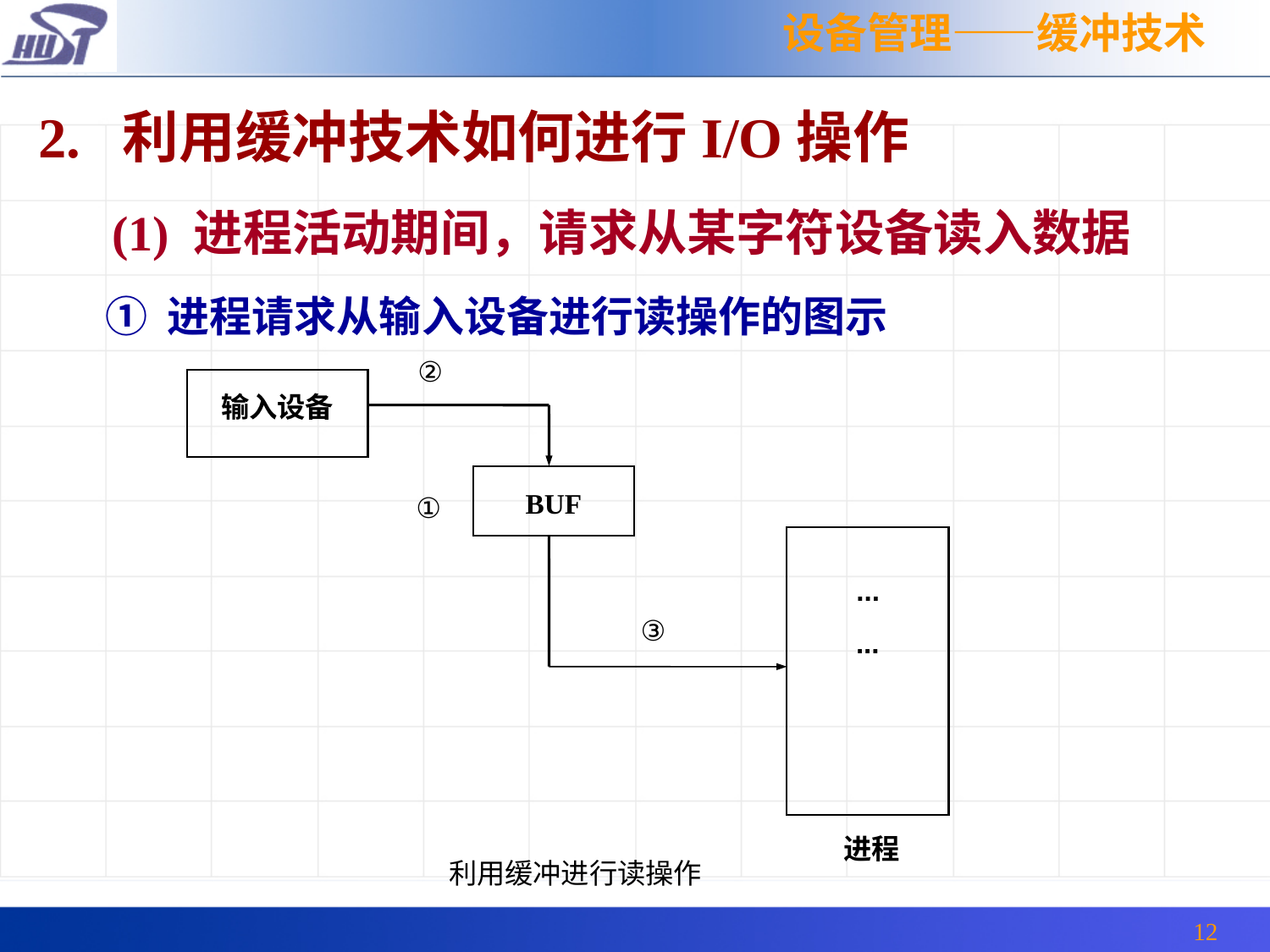

设备管理——缓冲技术
2.  利用缓冲技术如何进行I/O操作
      (1) 进程活动期间，请求从某字符设备读入数据
      ① 进程请求从输入设备进行读操作的图示
②
输入设备

BUF

...
...
进程

①
③
利用缓冲进行读操作
12